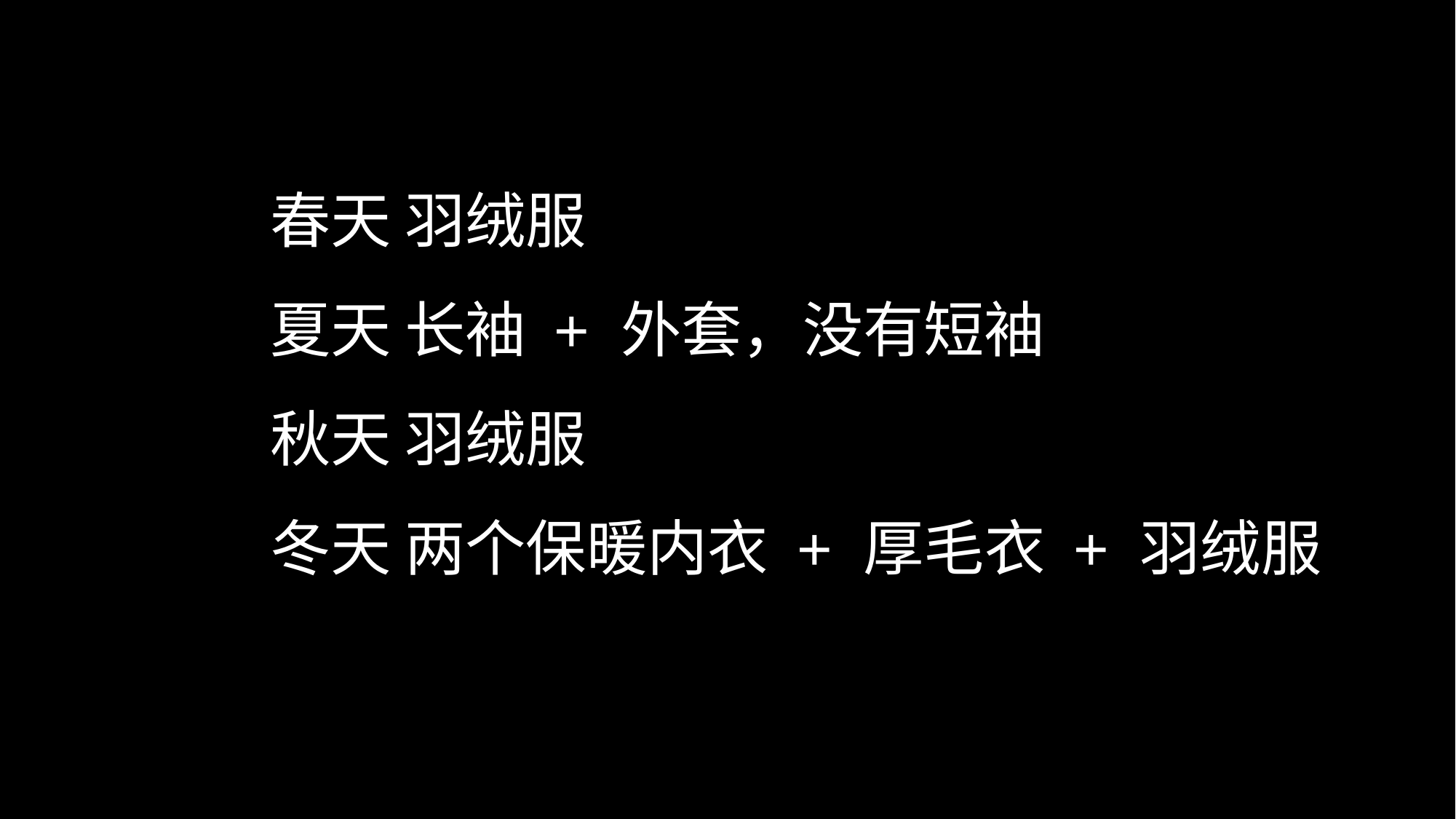

春天 羽绒服
夏天 长袖 + 外套，没有短袖
秋天 羽绒服
冬天 两个保暖内衣 + 厚毛衣 + 羽绒服